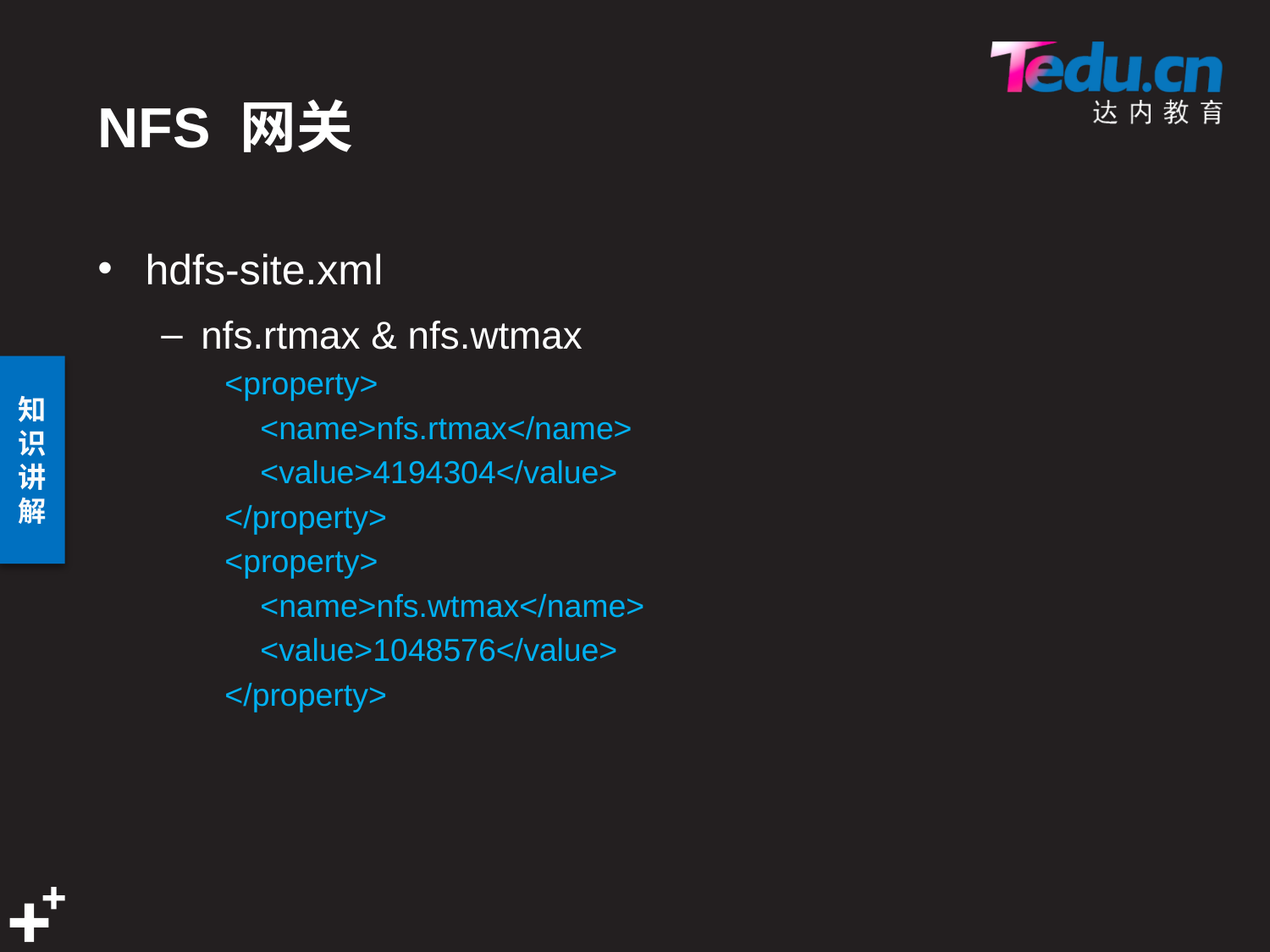

# NFS 网关
hdfs-site.xml
nfs.rtmax & nfs.wtmax
<property>
    <name>nfs.rtmax</name>
    <value>4194304</value>
</property>
<property>
    <name>nfs.wtmax</name>
    <value>1048576</value>
</property>